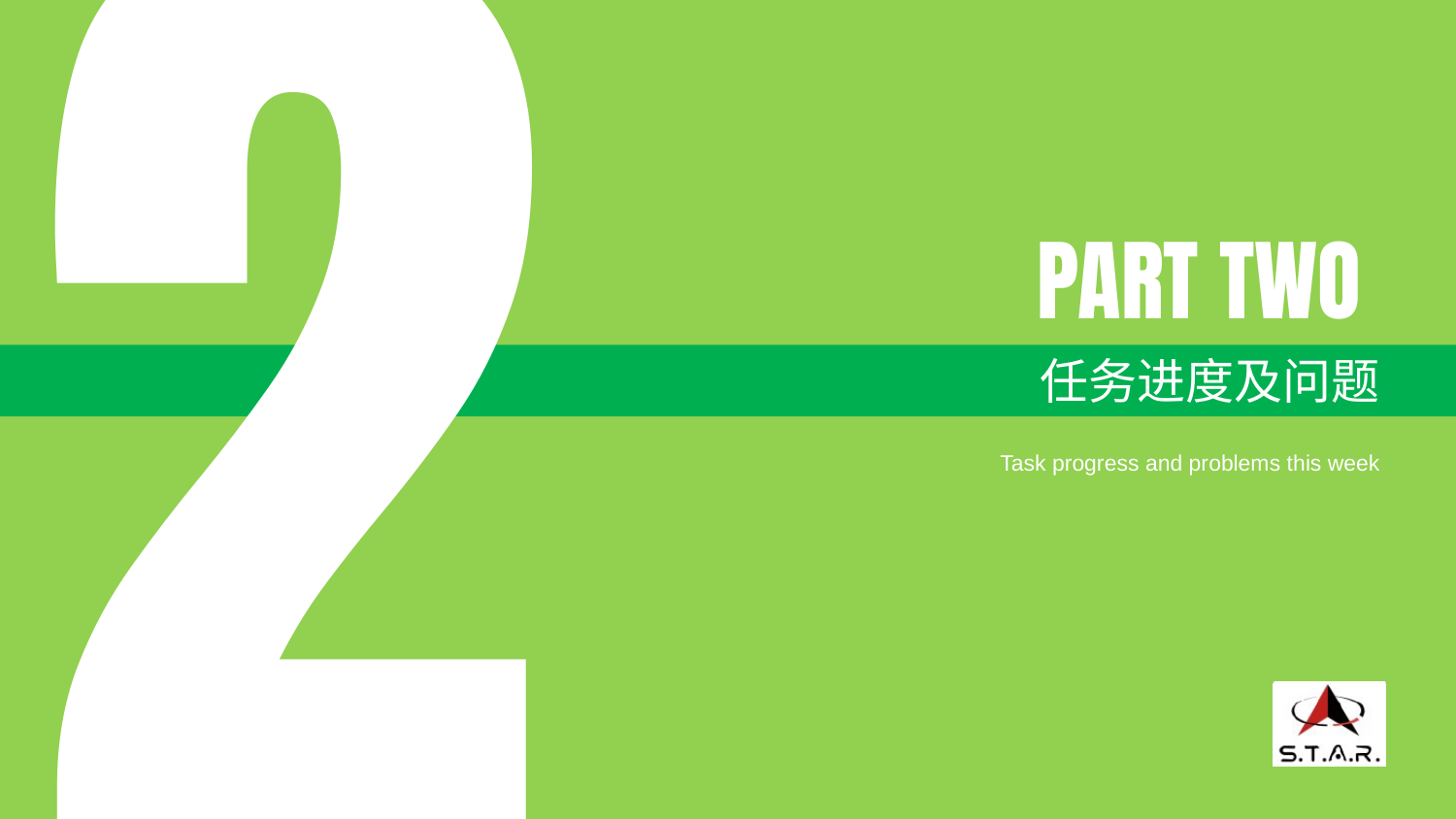

2
PART TWO
任务进度及问题

Task progress and problems this week